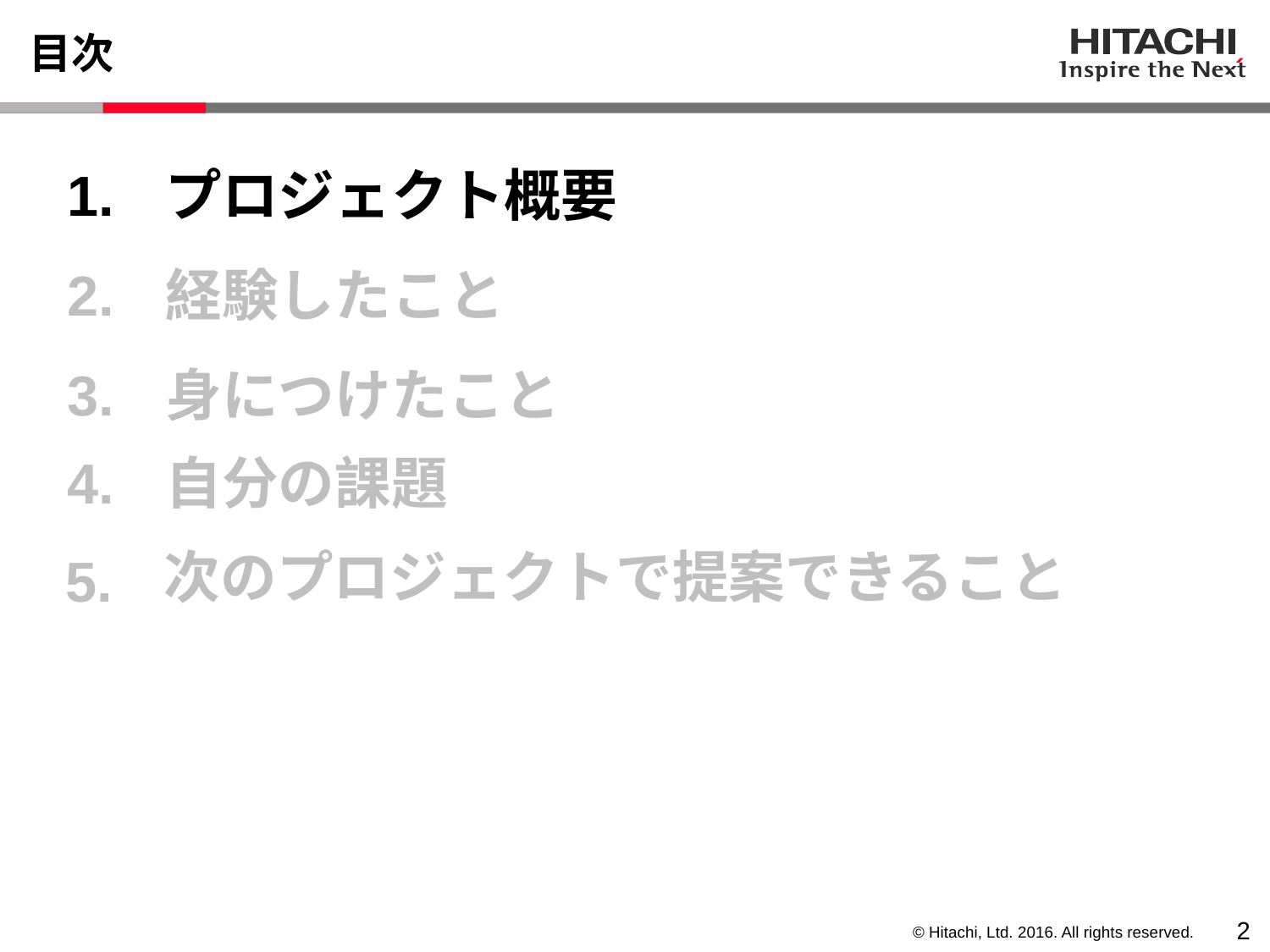

# 目次
1.
プロジェクト概要
2.
経験したこと
3.
身につけたこと
4.
自分の課題
次のプロジェクトで提案できること
5.
2